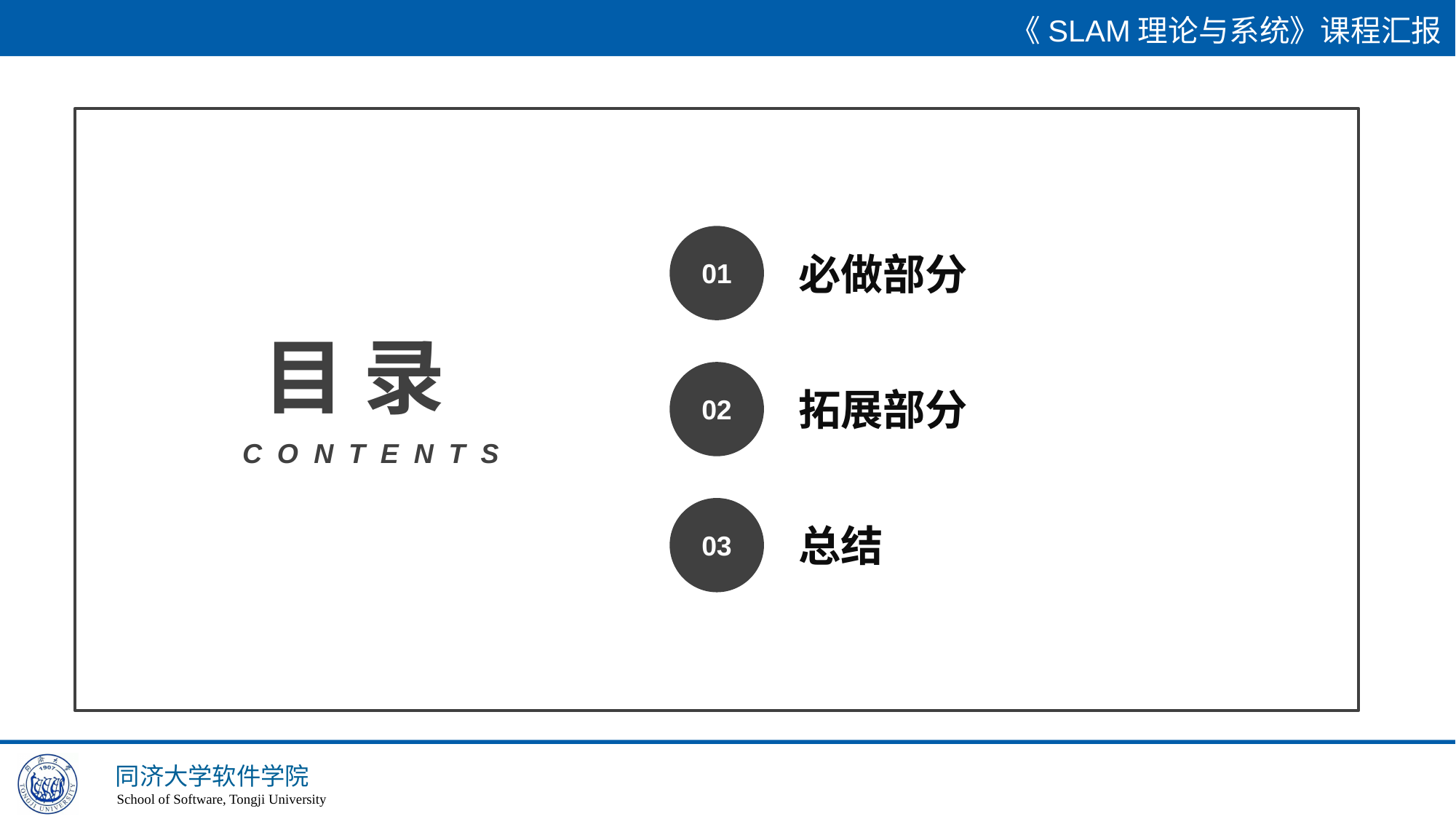

01
必做部分
目 录
02
拓展部分
C  O  N  T  E  N  T  S
03
总结